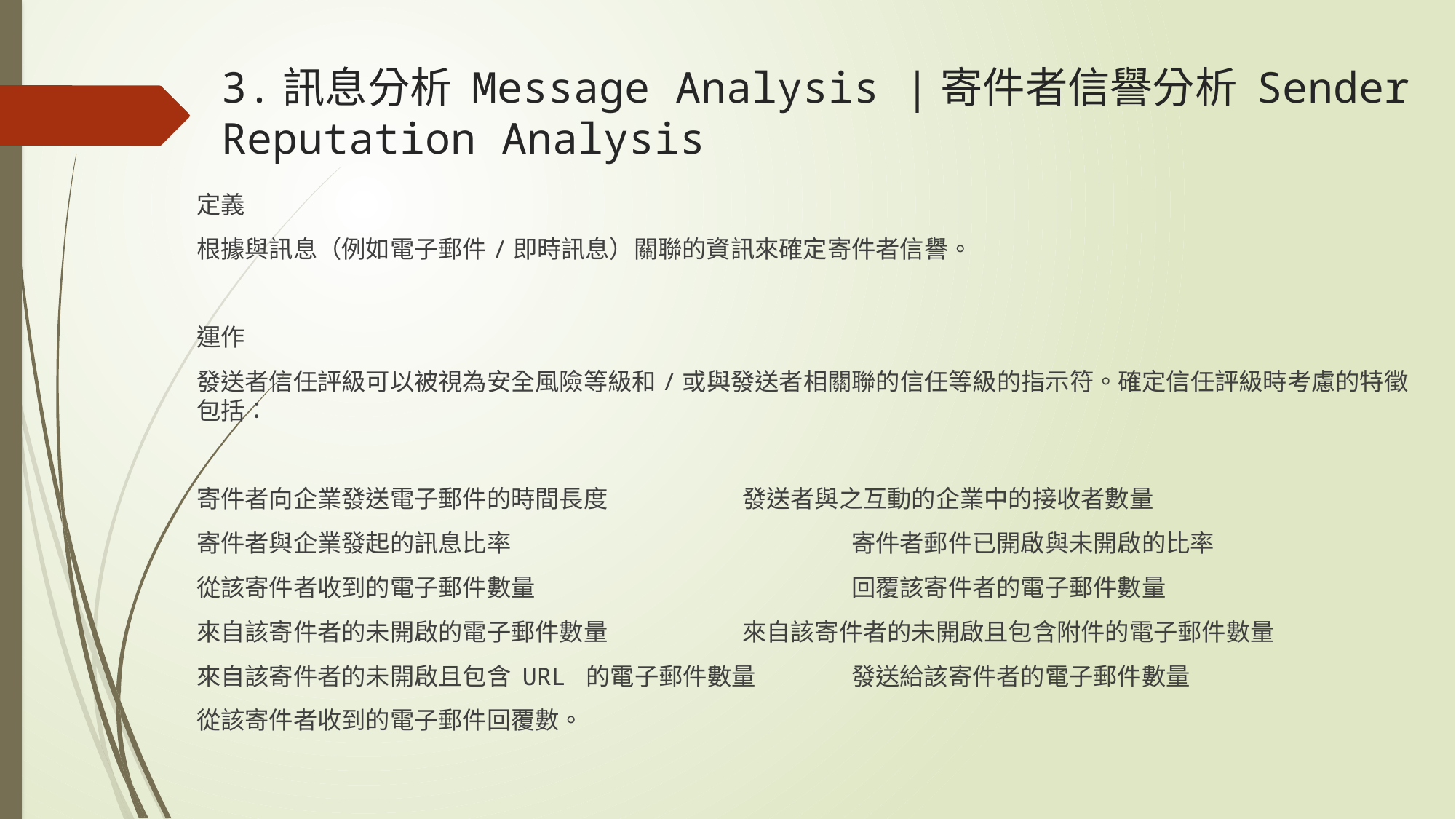

# 3.訊息分析 Message Analysis |寄件者信譽分析 Sender Reputation Analysis
定義
根據與訊息（例如電子郵件/即時訊息）關聯的資訊來確定寄件者信譽。

運作
發送者信任評級可以被視為安全風險等級和/或與發送者相關聯的信任等級的指示符。確定信任評級時考慮的特徵包括：

寄件者向企業發送電子郵件的時間長度		發送者與之互動的企業中的接收者數量
寄件者與企業發起的訊息比率				寄件者郵件已開啟與未開啟的比率
從該寄件者收到的電子郵件數量			回覆該寄件者的電子郵件數量
來自該寄件者的未開啟的電子郵件數量		來自該寄件者的未開啟且包含附件的電子郵件數量
來自該寄件者的未開啟且包含 URL 的電子郵件數量	發送給該寄件者的電子郵件數量
從該寄件者收到的電子郵件回覆數。